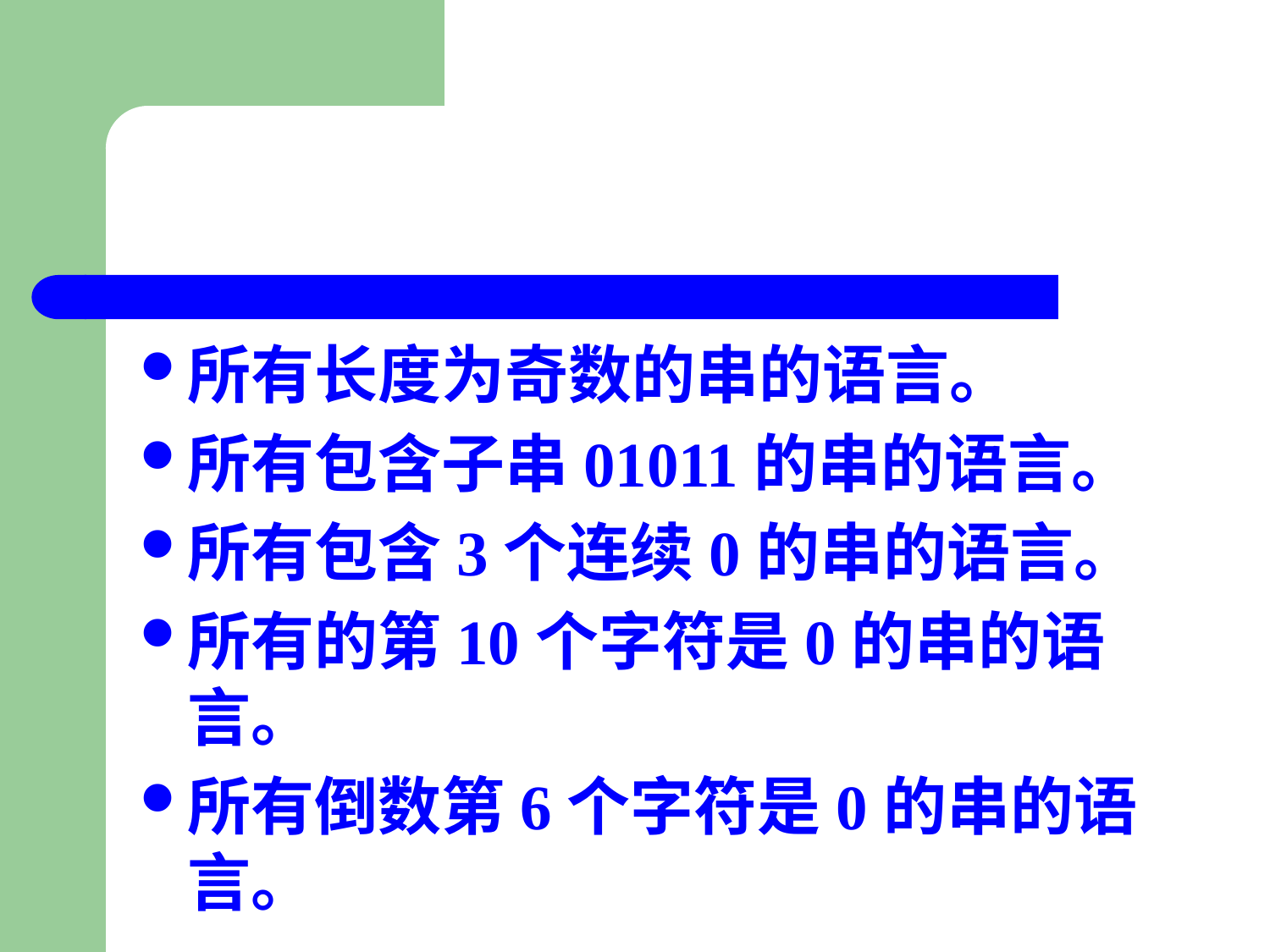

#
所有长度为奇数的串的语言。
所有包含子串01011的串的语言。
所有包含3个连续0的串的语言。
所有的第10个字符是0的串的语言。
所有倒数第6个字符是0的串的语言。